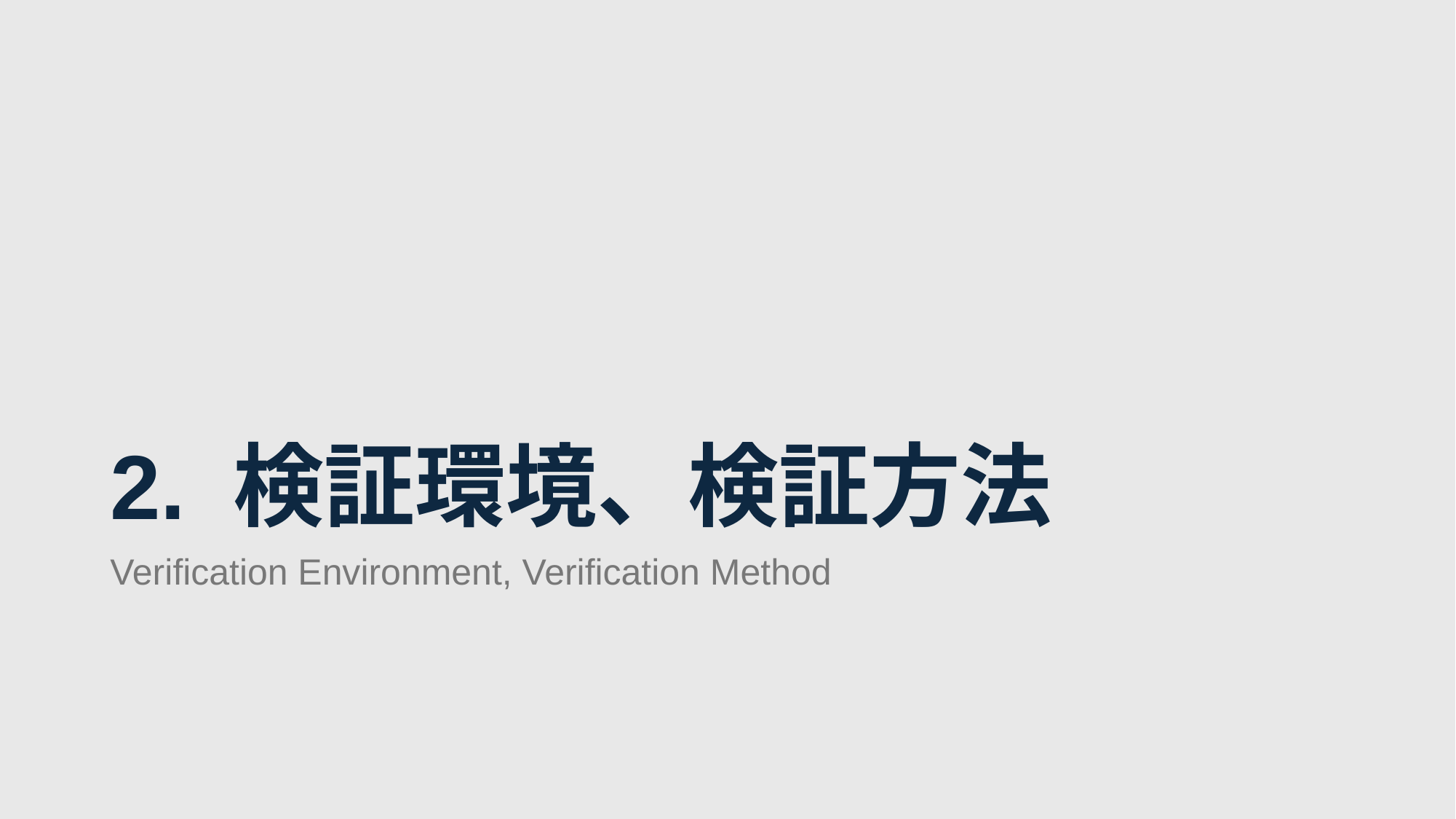

6
# 2. 検証環境、検証方法
Verification Environment, Verification Method